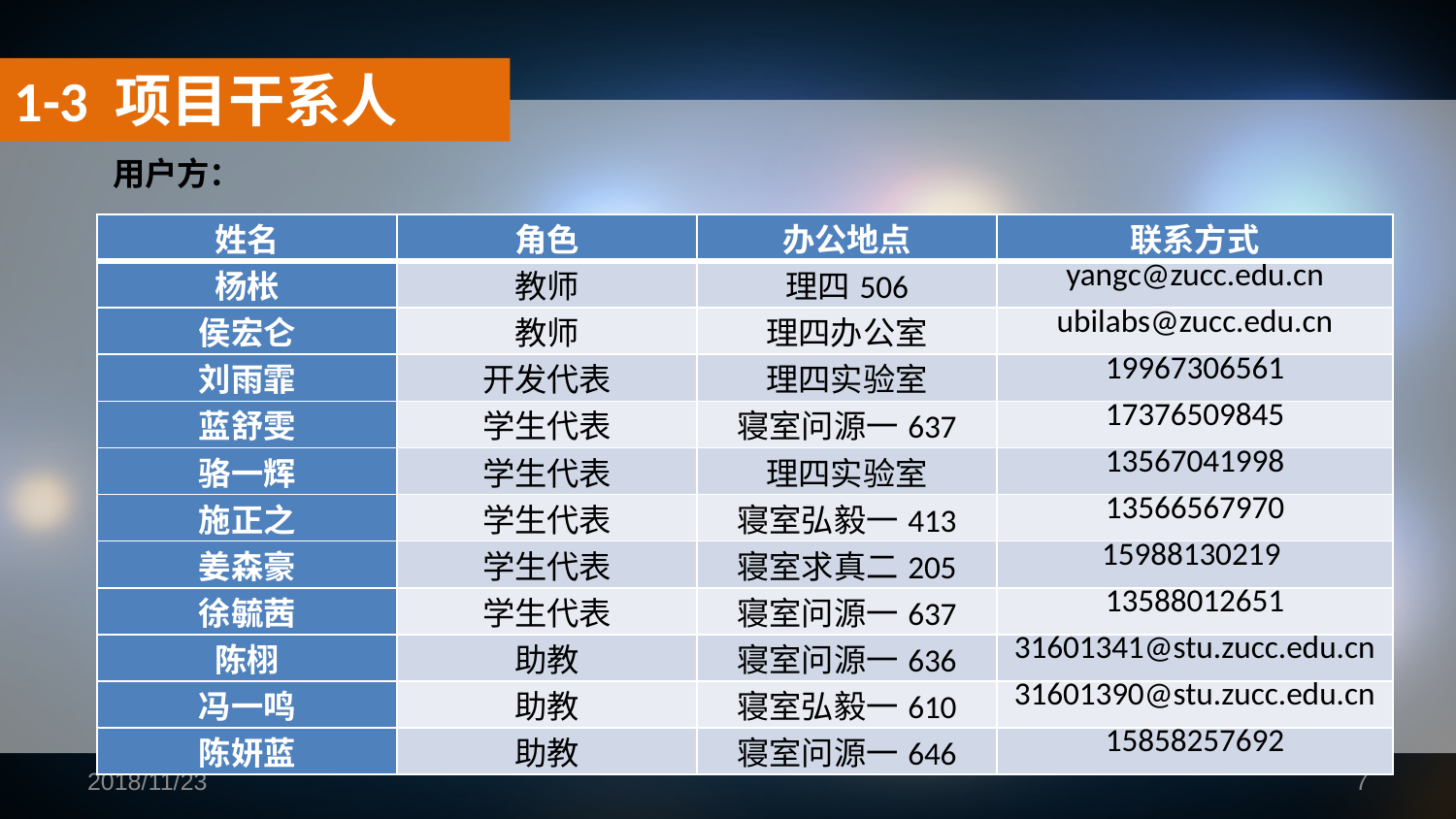

1-3 项目干系人

用户方：
| 姓名 | 角色 | 办公地点 | 联系方式 |
| --- | --- | --- | --- |
| 杨枨 | 教师 | 理四506 | yangc@zucc.edu.cn |
| 侯宏仑 | 教师 | 理四办公室 | ubilabs@zucc.edu.cn |
| 刘雨霏 | 开发代表 | 理四实验室 | 19967306561 |
| 蓝舒雯 | 学生代表 | 寝室问源一637 | 17376509845 |
| 骆一辉 | 学生代表 | 理四实验室 | 13567041998 |
| 施正之 | 学生代表 | 寝室弘毅一413 | 13566567970 |
| 姜森豪 | 学生代表 | 寝室求真二205 | 15988130219 |
| 徐毓茜 | 学生代表 | 寝室问源一637 | 13588012651 |
| 陈栩 | 助教 | 寝室问源一636 | 31601341@stu.zucc.edu.cn |
| 冯一鸣 | 助教 | 寝室弘毅一610 | 31601390@stu.zucc.edu.cn |
| 陈妍蓝 | 助教 | 寝室问源一646 | 15858257692 |
2018/11/23
7